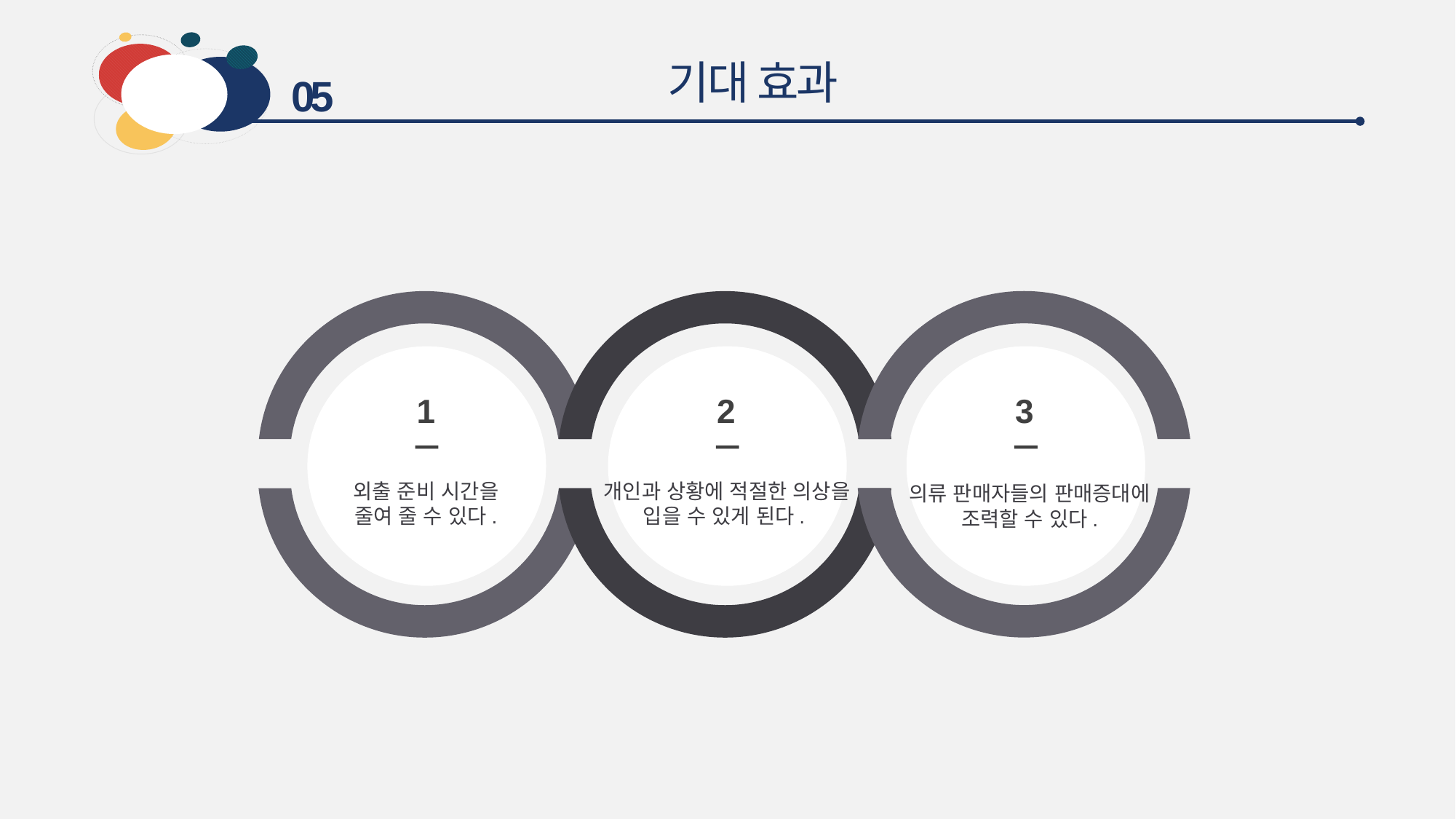

기대 효과
05

3
1
2

외출 준비 시간을
줄여 줄 수 있다.
개인과 상황에 적절한 의상을
입을 수 있게 된다.
의류 판매자들의 판매증대에
조력할 수 있다.